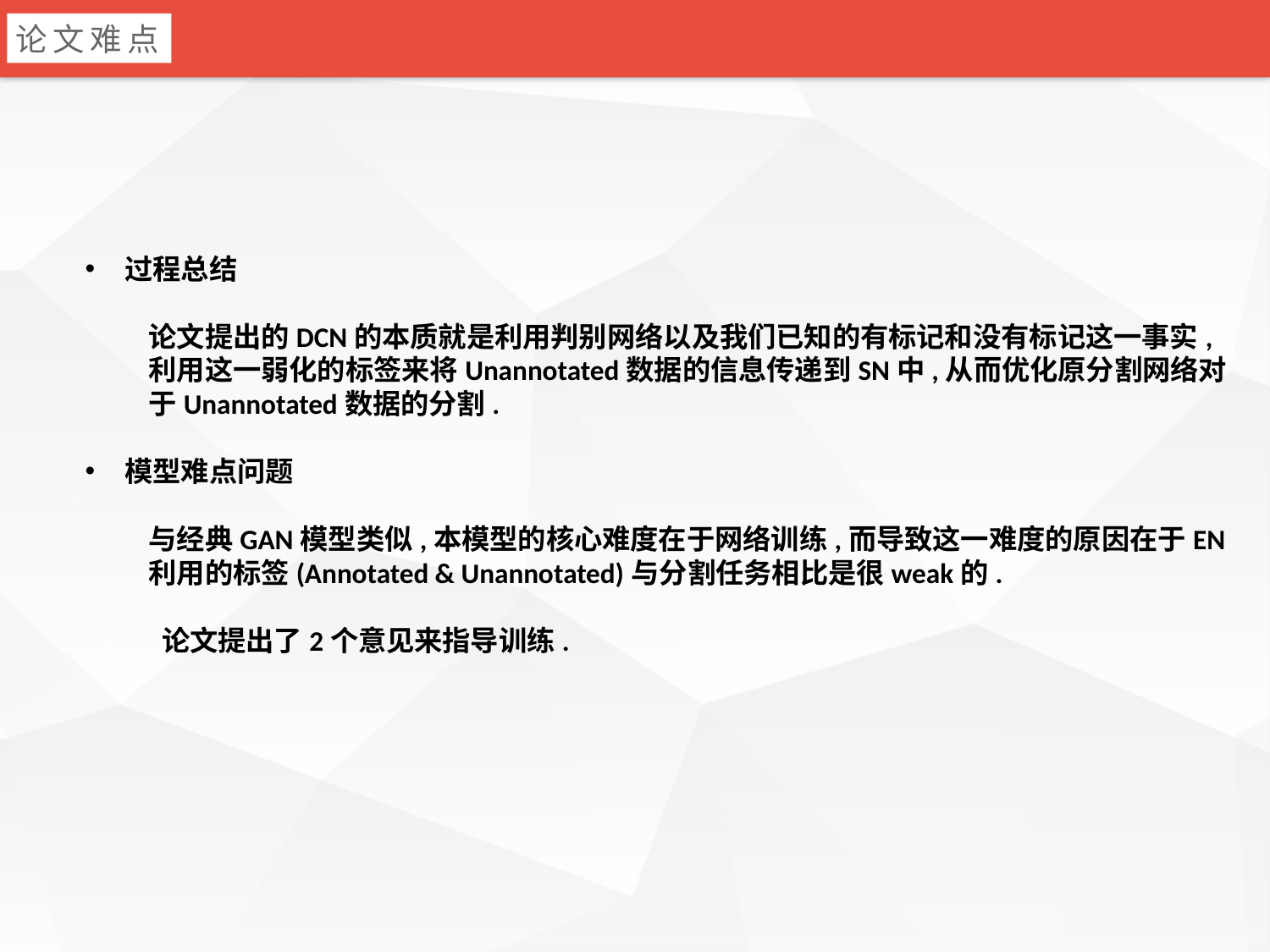

论文难点

过程总结

论文提出的DCN的本质就是利用判别网络以及我们已知的有标记和没有标记这一事实,利用这一弱化的标签来将Unannotated数据的信息传递到SN中,从而优化原分割网络对于Unannotated数据的分割.

模型难点问题

与经典GAN模型类似,本模型的核心难度在于网络训练,而导致这一难度的原因在于EN利用的标签(Annotated & Unannotated)与分割任务相比是很weak的.

 论文提出了2个意见来指导训练.